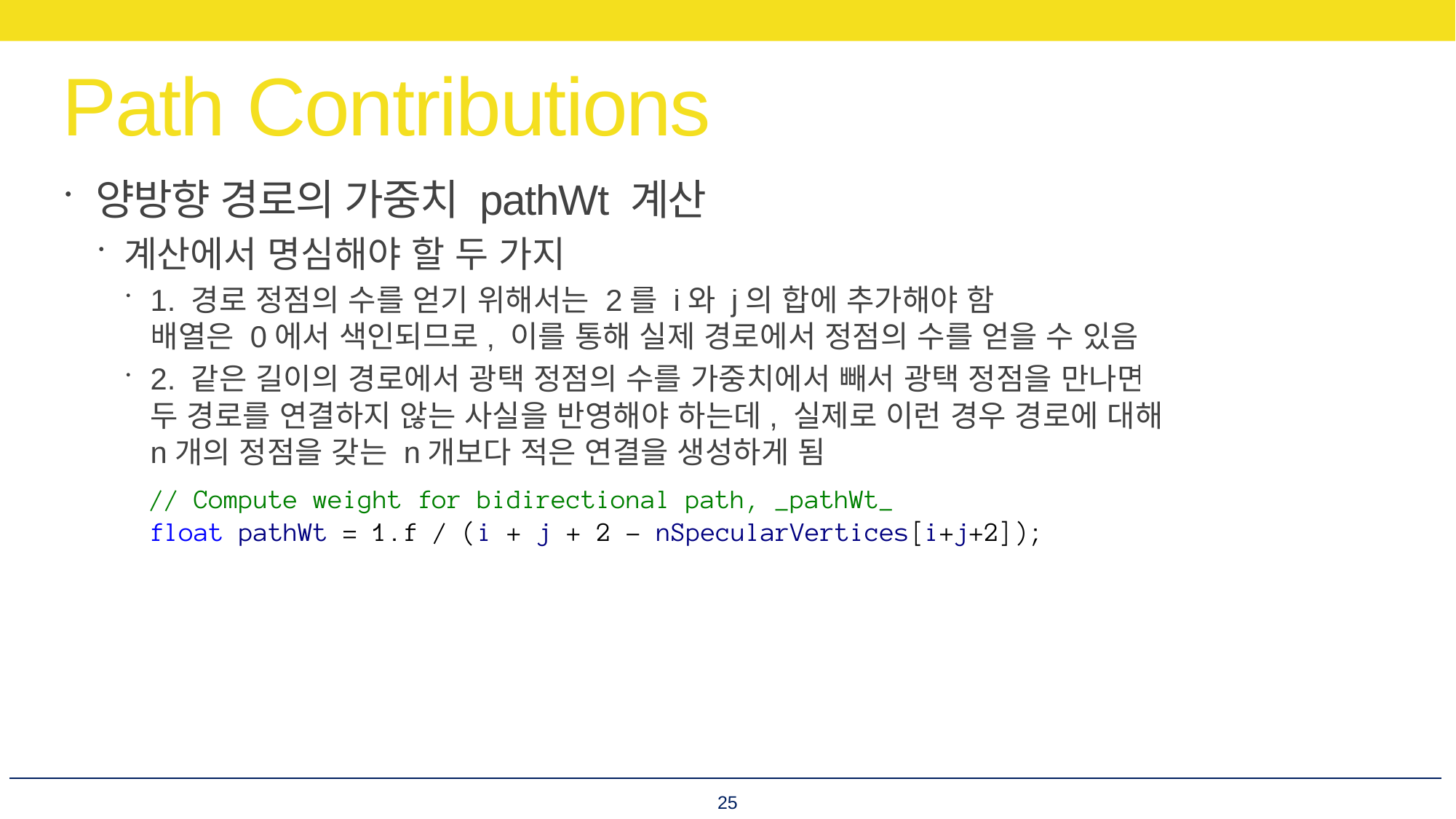

# Path Contributions
양방향 경로의 가중치 pathWt 계산
계산에서 명심해야 할 두 가지
1. 경로 정점의 수를 얻기 위해서는 2를 i와 j의 합에 추가해야 함
배열은 0에서 색인되므로, 이를 통해 실제 경로에서 정점의 수를 얻을 수 있음
2. 같은 길이의 경로에서 광택 정점의 수를 가중치에서 빼서 광택 정점을 만나면
두 경로를 연결하지 않는 사실을 반영해야 하는데, 실제로 이런 경우 경로에 대해
n개의 정점을 갖는 n개보다 적은 연결을 생성하게 됨
// Compute weight for bidirectional path, _pathWt_
float pathWt = 1.f / (i + j + 2 - nSpecularVertices[i+j+2]);
25